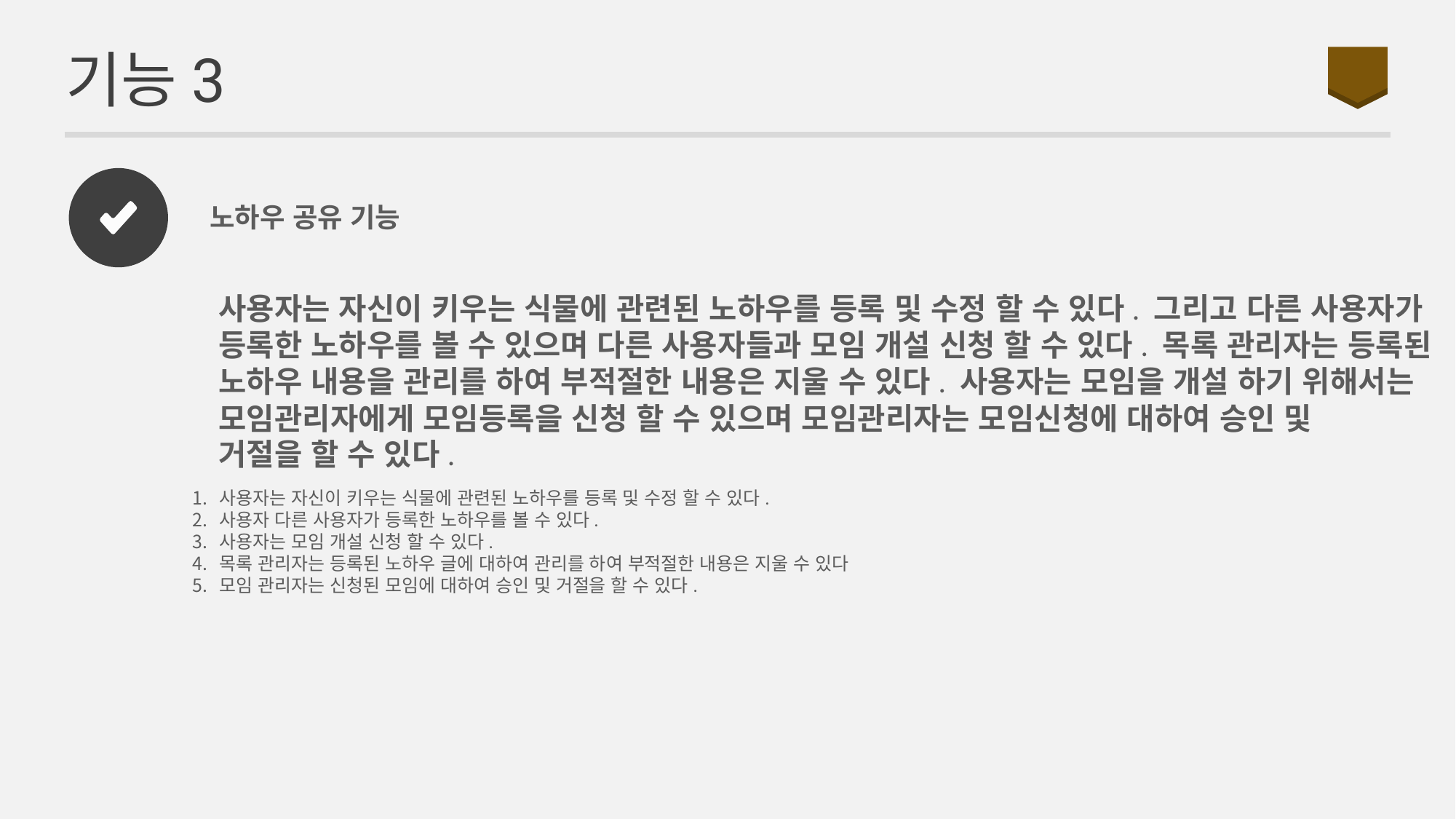

# 기능3

 노하우 공유 기능
사용자는 자신이 키우는 식물에 관련된 노하우를 등록 및 수정 할 수 있다. 그리고 다른 사용자가
등록한 노하우를 볼 수 있으며 다른 사용자들과 모임 개설 신청 할 수 있다. 목록 관리자는 등록된
노하우 내용을 관리를 하여 부적절한 내용은 지울 수 있다. 사용자는 모임을 개설 하기 위해서는
모임관리자에게 모임등록을 신청 할 수 있으며 모임관리자는 모임신청에 대하여 승인 및
거절을 할 수 있다.
사용자는 자신이 키우는 식물에 관련된 노하우를 등록 및 수정 할 수 있다.
사용자 다른 사용자가 등록한 노하우를 볼 수 있다.
사용자는 모임 개설 신청 할 수 있다.
목록 관리자는 등록된 노하우 글에 대하여 관리를 하여 부적절한 내용은 지울 수 있다
모임 관리자는 신청된 모임에 대하여 승인 및 거절을 할 수 있다.